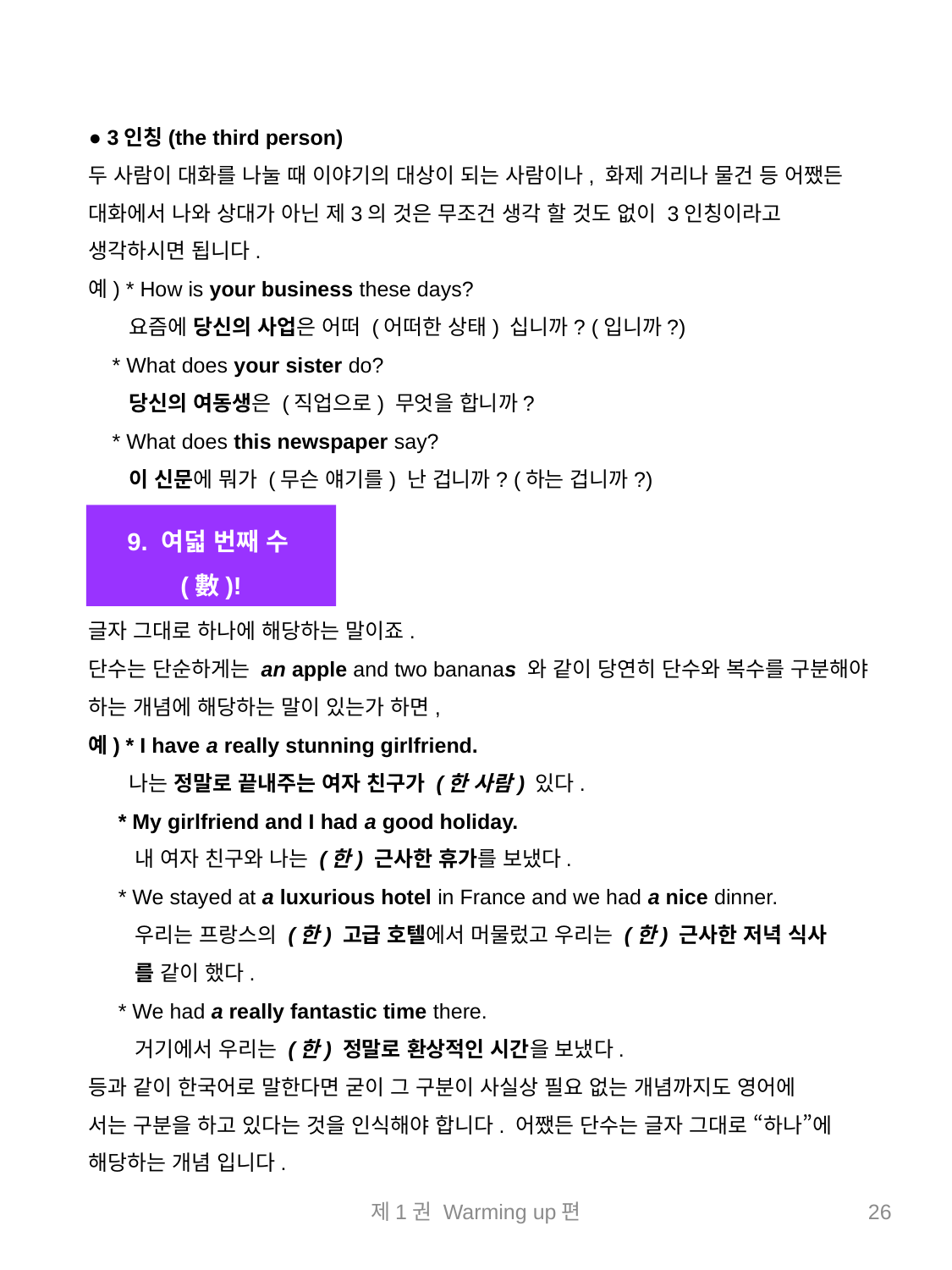

● 3인칭(the third person)
두 사람이 대화를 나눌 때 이야기의 대상이 되는 사람이나, 화제 거리나 물건 등 어쨌든 대화에서 나와 상대가 아닌 제3의 것은 무조건 생각 할 것도 없이 3인칭이라고 생각하시면 됩니다.
예) * How is your business these days?
      요즘에 당신의 사업은 어떠 (어떠한 상태) 십니까? (입니까?)
    * What does your sister do?
      당신의 여동생은 (직업으로) 무엇을 합니까?
    * What does this newspaper say?
      이 신문에 뭐가 (무슨 얘기를) 난 겁니까? (하는 겁니까?)

● 단수(單數)
글자 그대로 하나에 해당하는 말이죠.
단수는 단순하게는 an apple and two bananas 와 같이 당연히 단수와 복수를 구분해야 하는 개념에 해당하는 말이 있는가 하면,
예) * I have a really stunning girlfriend.
      나는 정말로 끝내주는 여자 친구가 (한 사람) 있다.
     * My girlfriend and I had a good holiday.
       내 여자 친구와 나는 (한) 근사한 휴가를 보냈다.
     * We stayed at a luxurious hotel in France and we had a nice dinner.
       우리는 프랑스의 (한) 고급 호텔에서 머물렀고 우리는 (한) 근사한 저녁 식사
       를 같이 했다.
     * We had a really fantastic time there.
       거기에서 우리는 (한) 정말로 환상적인 시간을 보냈다.
등과 같이 한국어로 말한다면 굳이 그 구분이 사실상 필요 없는 개념까지도 영어에
서는 구분을 하고 있다는 것을 인식해야 합니다. 어쨌든 단수는 글자 그대로 “하나”에 해당하는 개념 입니다.
9. 여덟 번째 수(數)!
제1권 Warming up편
26